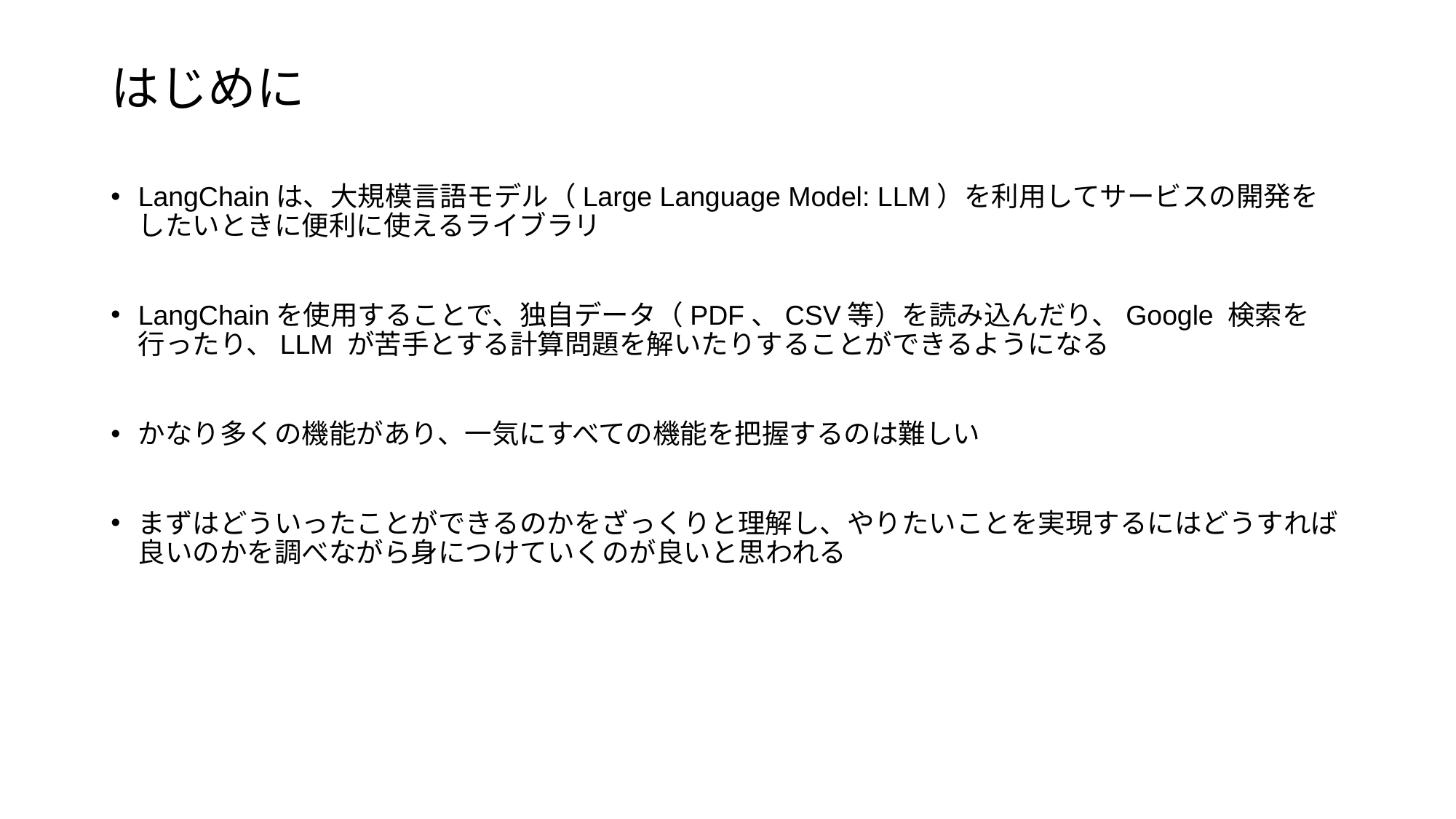

# はじめに
LangChainは、大規模言語モデル（Large Language Model: LLM）を利用してサービスの開発をしたいときに便利に使えるライブラリ

LangChainを使用することで、独自データ（PDF、CSV等）を読み込んだり、Google 検索を行ったり、LLM が苦手とする計算問題を解いたりすることができるようになる

かなり多くの機能があり、一気にすべての機能を把握するのは難しい

まずはどういったことができるのかをざっくりと理解し、やりたいことを実現するにはどうすれば良いのかを調べながら身につけていくのが良いと思われる